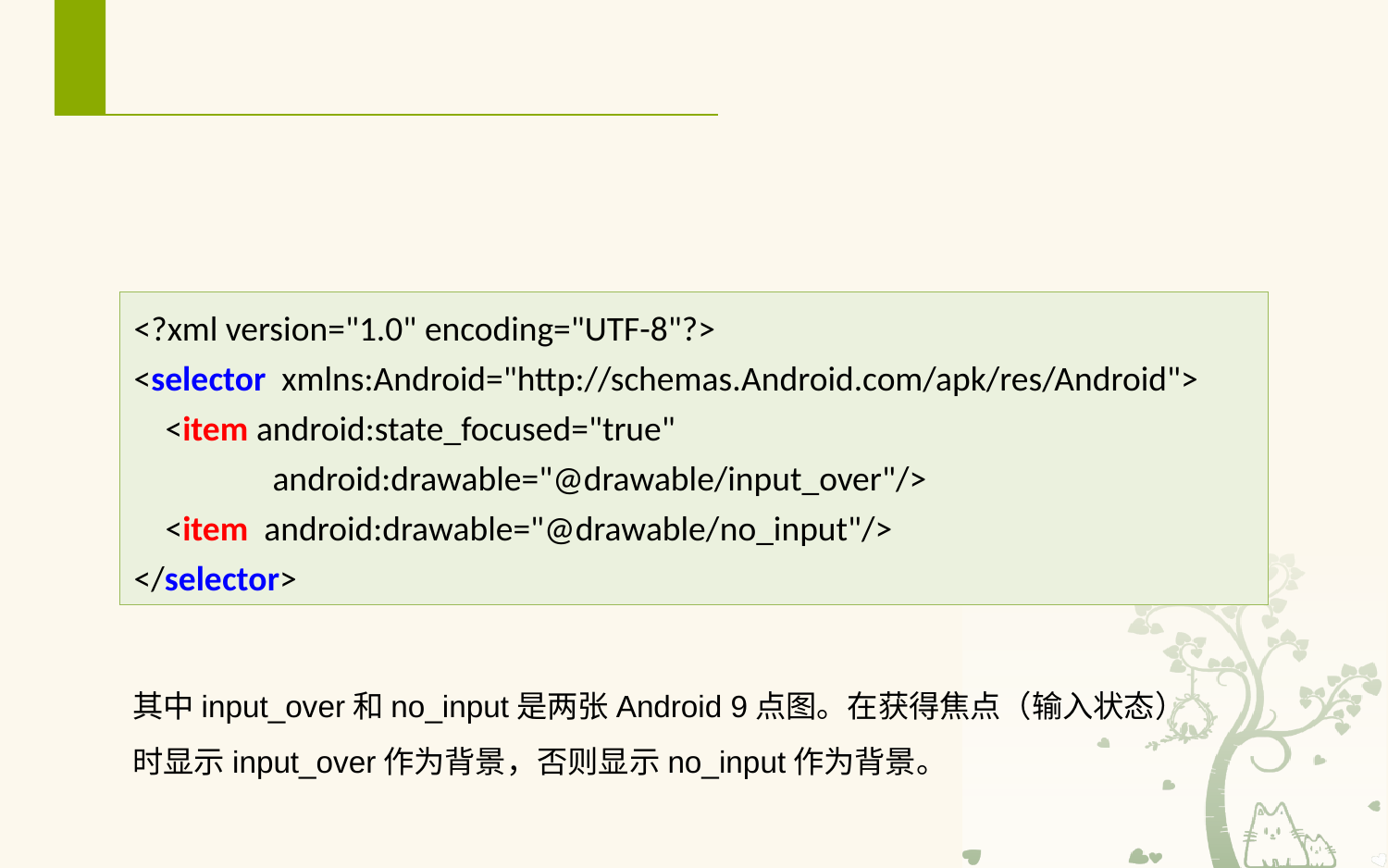

# 登录布局和背景优化
（5）EditText背景
首先修改用户名和密码EditText的android:background=“@drawable/edit_login”，然后在drawable下新建资源文件edit_login.xml。
<?xml version="1.0" encoding="UTF-8"?>
<selector  xmlns:Android="http://schemas.Android.com/apk/res/Android">
    <item android:state_focused="true" android:drawable="@drawable/input_over"/>
    <item  android:drawable="@drawable/no_input"/>
</selector>
其中input_over和no_input是两张Android 9点图。在获得焦点（输入状态）时显示input_over作为背景，否则显示no_input作为背景。